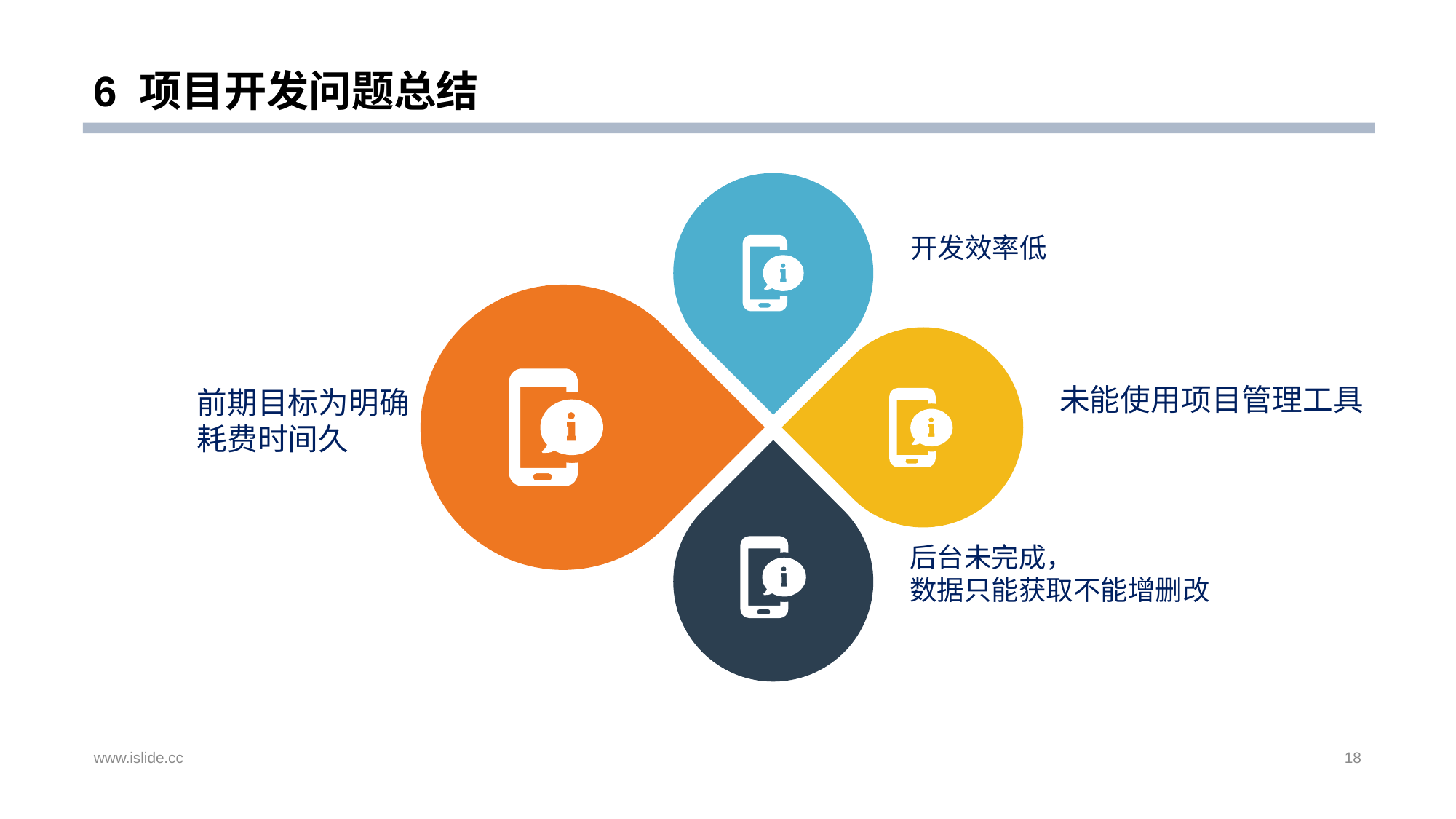

# 6 项目开发问题总结

开发效率低

未能使用项目管理工具
前期目标为明确
耗费时间久

后台未完成，
数据只能获取不能增删改

www.islide.cc
18